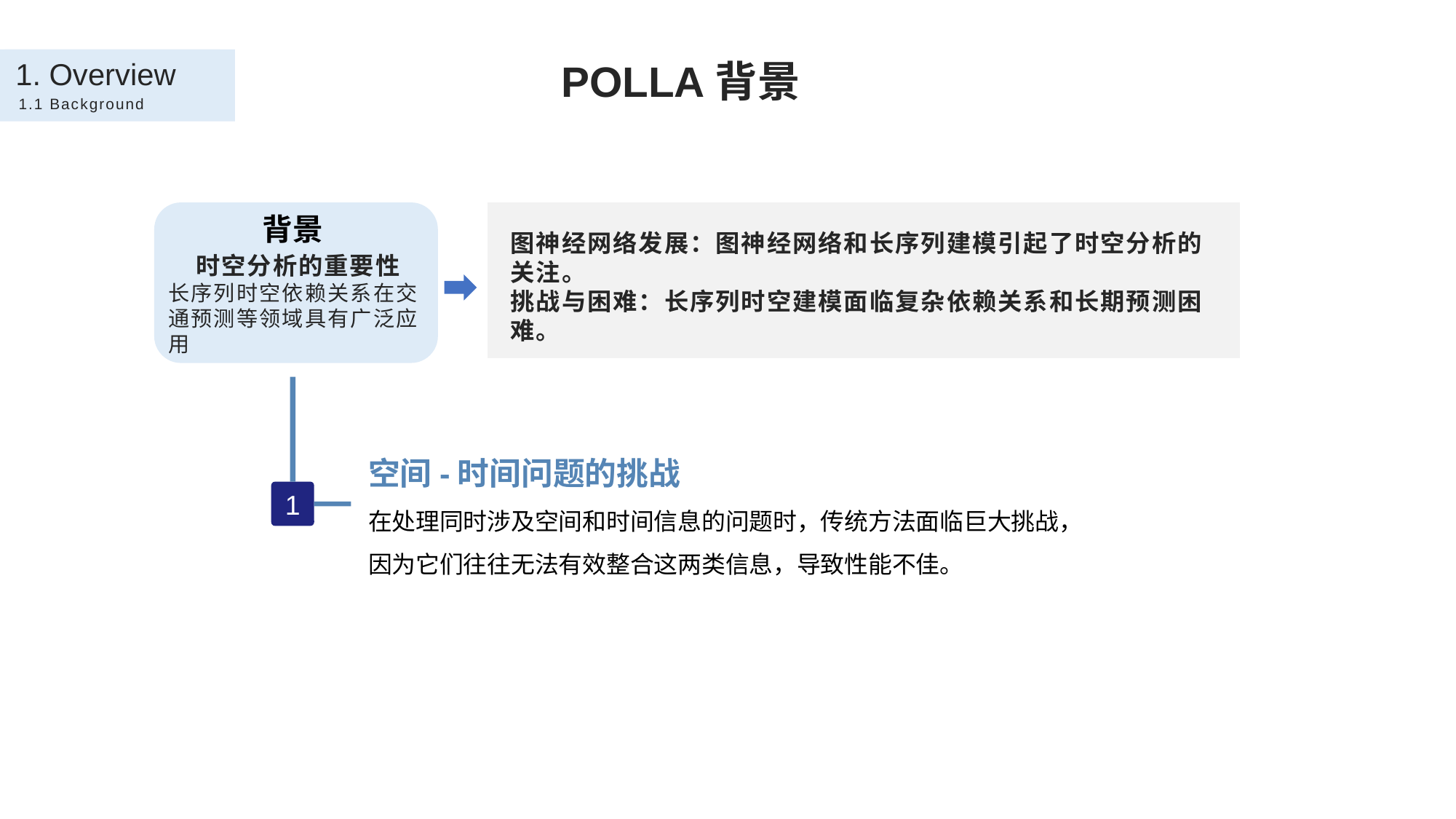

1. Overview
1.1 Background
POLLA背景

背景
图神经网络发展：图神经网络和长序列建模引起了时空分析的关注。
挑战与困难：长序列时空建模面临复杂依赖关系和长期预测困难。
时空分析的重要性
长序列时空依赖关系在交通预测等领域具有广泛应用

空间-时间问题的挑战
在处理同时涉及空间和时间信息的问题时，传统方法面临巨大挑战，因为它们往往无法有效整合这两类信息，导致性能不佳。
1